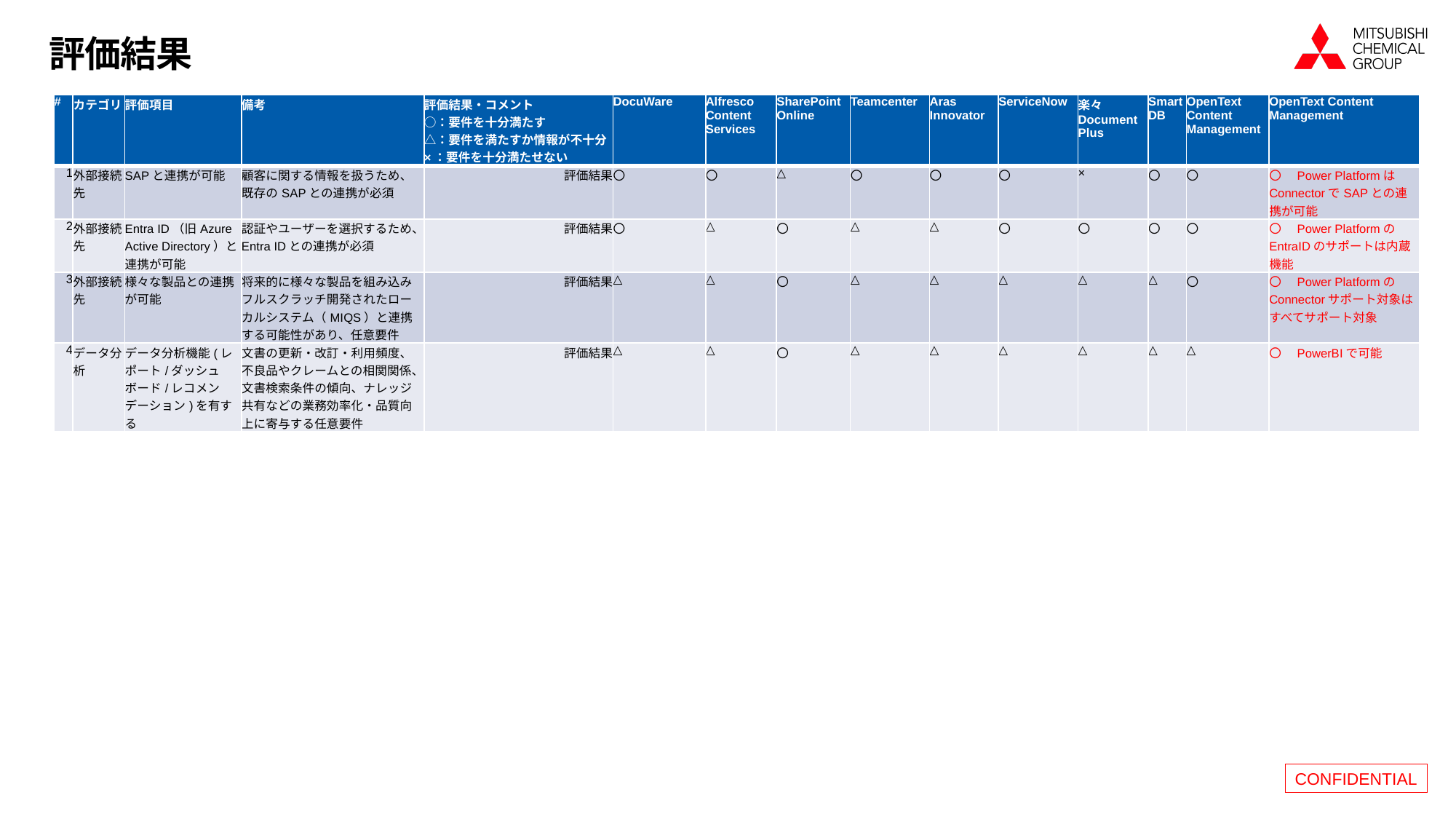

# 評価結果
| # | カテゴリ | 評価項目 | 備考 | 評価結果・コメント ○：要件を十分満たす △：要件を満たすか情報が不十分 ×：要件を十分満たせない | DocuWare | Alfresco Content Services | SharePoint Online | Teamcenter | Aras Innovator | ServiceNow | 楽々Document Plus | SmartDB | OpenText Content Management | OpenText Content Management |
| --- | --- | --- | --- | --- | --- | --- | --- | --- | --- | --- | --- | --- | --- | --- |
| 1 | 外部接続先 | SAPと連携が可能 | 顧客に関する情報を扱うため、既存のSAPとの連携が必須 | 評価結果 | 〇 | 〇 | △ | 〇 | 〇 | 〇 | × | 〇 | 〇 | 〇　Power PlatformはConnectorでSAPとの連携が可能 |
| 2 | 外部接続先 | Entra ID（旧Azure Active Directory）と連携が可能 | 認証やユーザーを選択するため、Entra IDとの連携が必須 | 評価結果 | 〇 | △ | 〇 | △ | △ | 〇 | 〇 | 〇 | 〇 | 〇　Power PlatformのEntraIDのサポートは内蔵機能 |
| 3 | 外部接続先 | 様々な製品との連携が可能 | 将来的に様々な製品を組み込みフルスクラッチ開発されたローカルシステム（MIQS）と連携する可能性があり、任意要件 | 評価結果 | △ | △ | 〇 | △ | △ | △ | △ | △ | 〇 | 〇　Power PlatformのConnectorサポート対象はすべてサポート対象 |
| 4 | データ分析 | データ分析機能(レポート/ダッシュボード/レコメンデーション)を有する | 文書の更新・改訂・利用頻度、不良品やクレームとの相関関係、文書検索条件の傾向、ナレッジ共有などの業務効率化・品質向上に寄与する任意要件 | 評価結果 | △ | △ | 〇 | △ | △ | △ | △ | △ | △ | 〇　PowerBIで可能 |